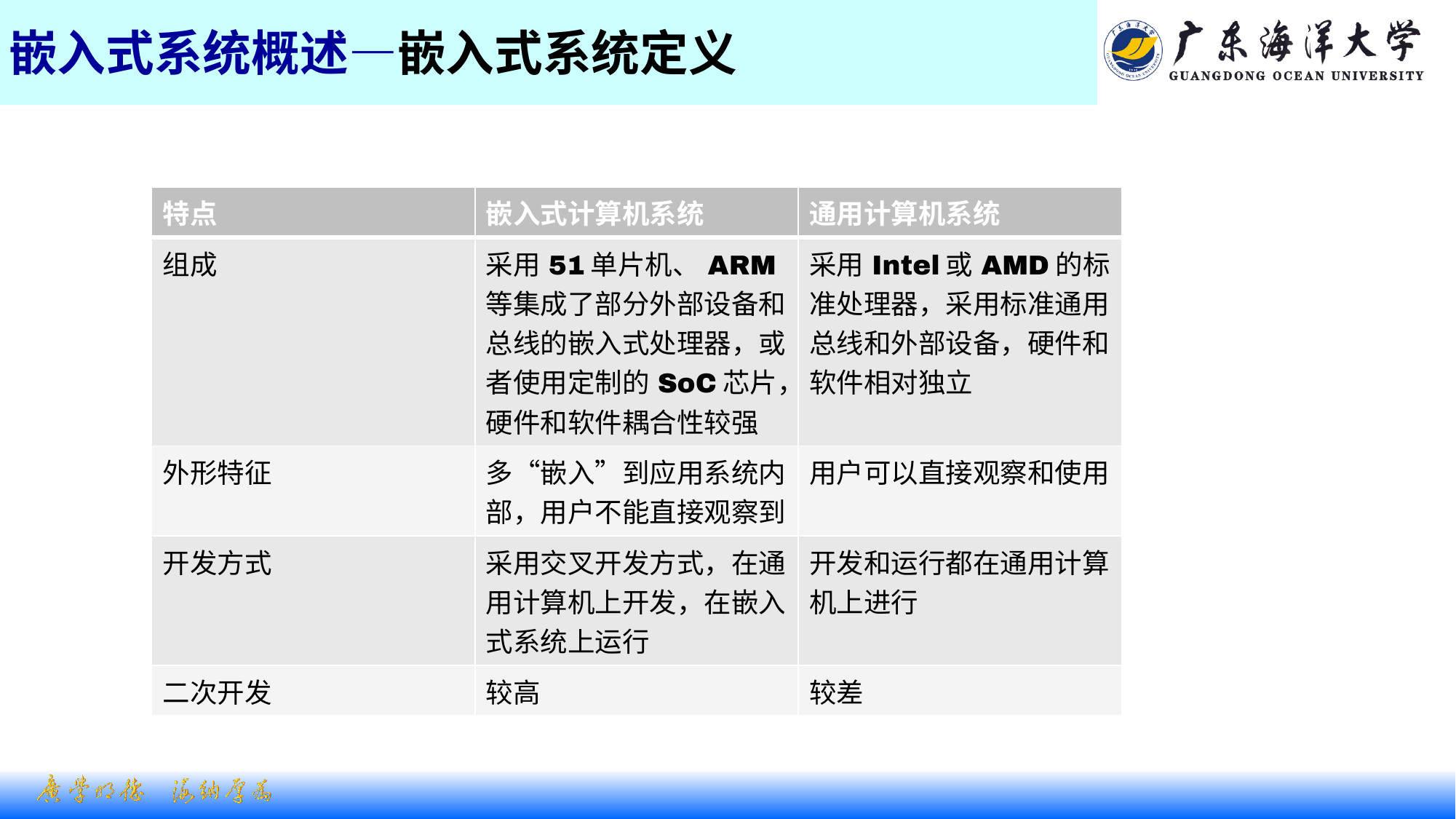

# 嵌入式系统概述—嵌入式系统定义

| 特点 | 嵌入式计算机系统 | 通用计算机系统 |
| --- | --- | --- |
| 组成 | 采用51单片机、ARM等集成了部分外部设备和总线的嵌入式处理器，或者使用定制的SoC芯片，硬件和软件耦合性较强 | 采用Intel或AMD的标准处理器，采用标准通用总线和外部设备，硬件和软件相对独立 |
| 外形特征 | 多“嵌入”到应用系统内部，用户不能直接观察到 | 用户可以直接观察和使用 |
| 开发方式 | 采用交叉开发方式，在通用计算机上开发，在嵌入式系统上运行 | 开发和运行都在通用计算机上进行 |
| 二次开发 | 较高 | 较差 |
26